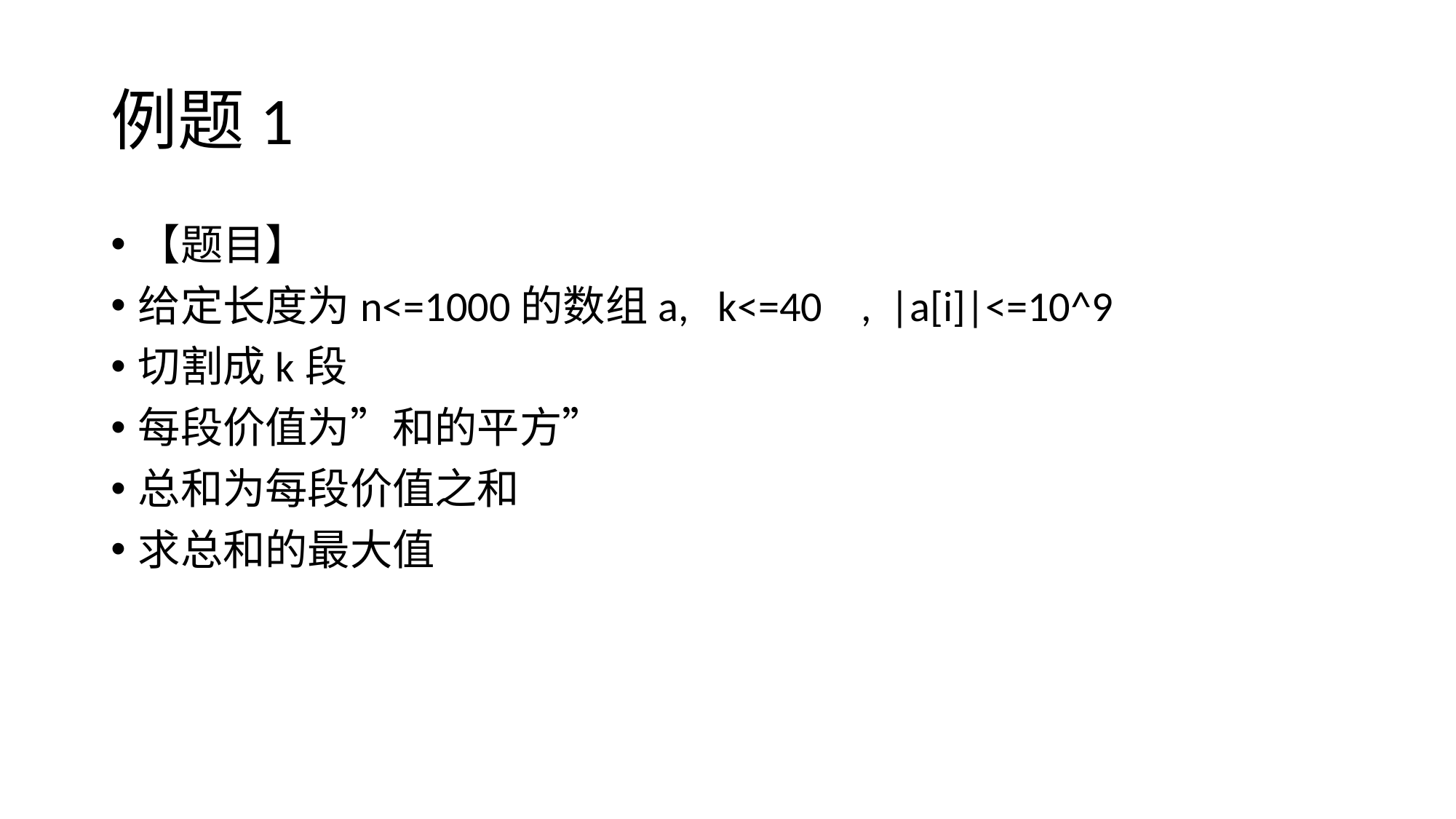

# 例题1
【题目】
给定长度为n<=1000的数组a,   k<=40    ,  |a[i]|<=10^9
切割成k段
每段价值为”和的平方”
总和为每段价值之和
求总和的最大值